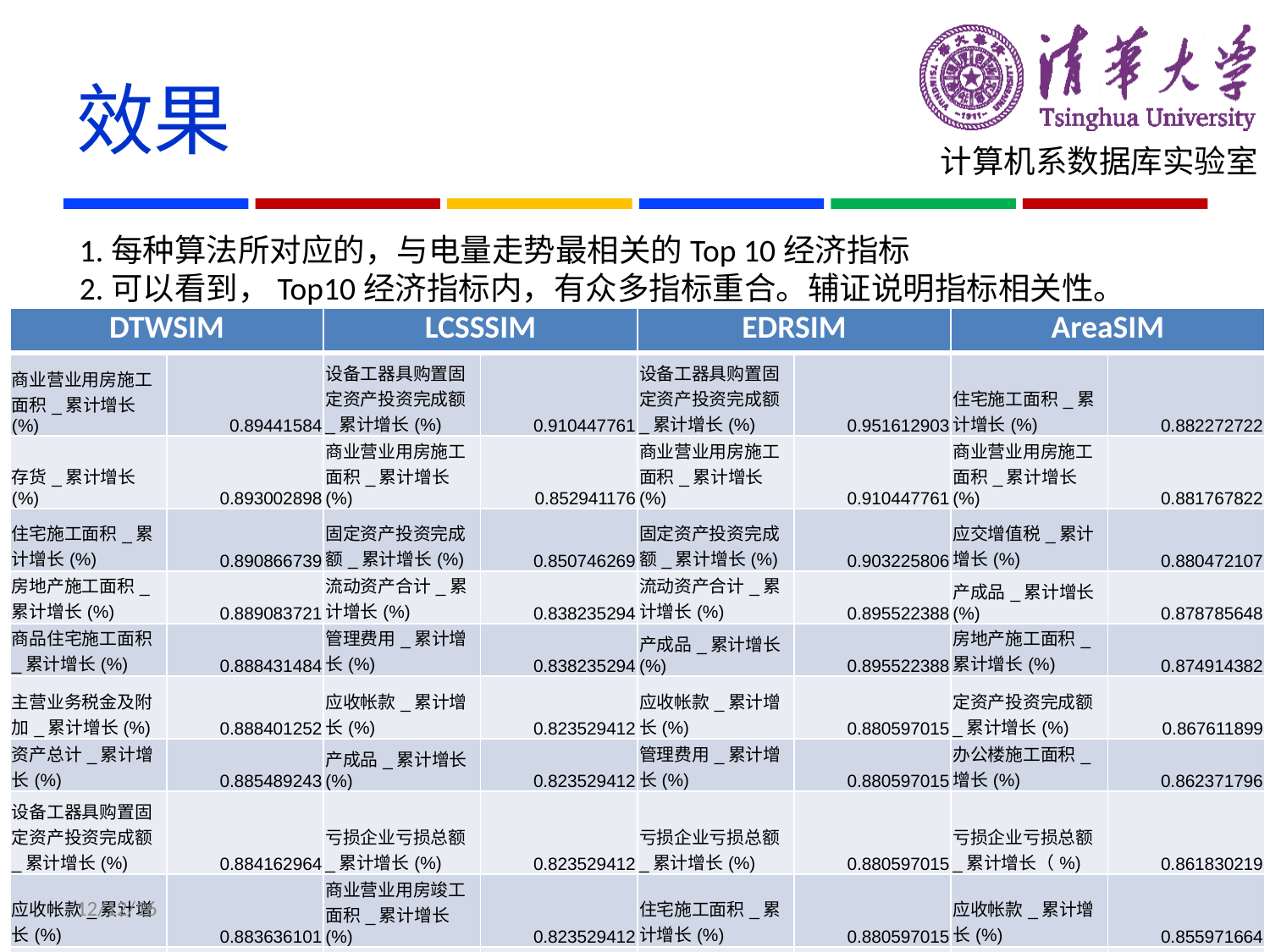

# 效果
1.每种算法所对应的，与电量走势最相关的Top 10经济指标
2.可以看到，Top10经济指标内，有众多指标重合。辅证说明指标相关性。
| DTWSIM |  | LCSSSIM |  | EDRSIM |  | AreaSIM |  |
| --- | --- | --- | --- | --- | --- | --- | --- |
| 商业营业用房施工面积\_累计增长(%) | 0.89441584 | 设备工器具购置固定资产投资完成额\_累计增长(%) | 0.910447761 | 设备工器具购置固定资产投资完成额\_累计增长(%) | 0.951612903 | 住宅施工面积\_累计增长(%) | 0.882272722 |
| 存货\_累计增长(%) | 0.893002898 | 商业营业用房施工面积\_累计增长(%) | 0.852941176 | 商业营业用房施工面积\_累计增长(%) | 0.910447761 | 商业营业用房施工面积\_累计增长(%) | 0.881767822 |
| 住宅施工面积\_累计增长(%) | 0.890866739 | 固定资产投资完成额\_累计增长(%) | 0.850746269 | 固定资产投资完成额\_累计增长(%) | 0.903225806 | 应交增值税\_累计增长(%) | 0.880472107 |
| 房地产施工面积\_累计增长(%) | 0.889083721 | 流动资产合计\_累计增长(%) | 0.838235294 | 流动资产合计\_累计增长(%) | 0.895522388 | 产成品\_累计增长(%) | 0.878785648 |
| 商品住宅施工面积\_累计增长(%) | 0.888431484 | 管理费用\_累计增长(%) | 0.838235294 | 产成品\_累计增长(%) | 0.895522388 | 房地产施工面积\_累计增长(%) | 0.874914382 |
| 主营业务税金及附加\_累计增长(%) | 0.888401252 | 应收帐款\_累计增长(%) | 0.823529412 | 应收帐款\_累计增长(%) | 0.880597015 | 定资产投资完成额\_累计增长(%) | 0.867611899 |
| 资产总计\_累计增长(%) | 0.885489243 | 产成品\_累计增长(%) | 0.823529412 | 管理费用\_累计增长(%) | 0.880597015 | 办公楼施工面积\_增长(%) | 0.862371796 |
| 设备工器具购置固定资产投资完成额\_累计增长(%) | 0.884162964 | 亏损企业亏损总额\_累计增长(%) | 0.823529412 | 亏损企业亏损总额\_累计增长(%) | 0.880597015 | 亏损企业亏损总额\_累计增长（%) | 0.861830219 |
| 应收帐款\_累计增长(%) | 0.883636101 | 商业营业用房竣工面积\_累计增长(%) | 0.823529412 | 住宅施工面积\_累计增长(%) | 0.880597015 | 应收帐款\_累计增长(%) | 0.855971664 |
| 负债合计\_累计增长(%) | 0.883016314 | 住宅施工面积\_累计增长(%) | 0.808823529 | 利息支出\_累计增长(%) | 0.880597015 | 设备工器具购置固定资产投资完成额\_累计增长(%) | 0.852158924 |
12/12/16
12